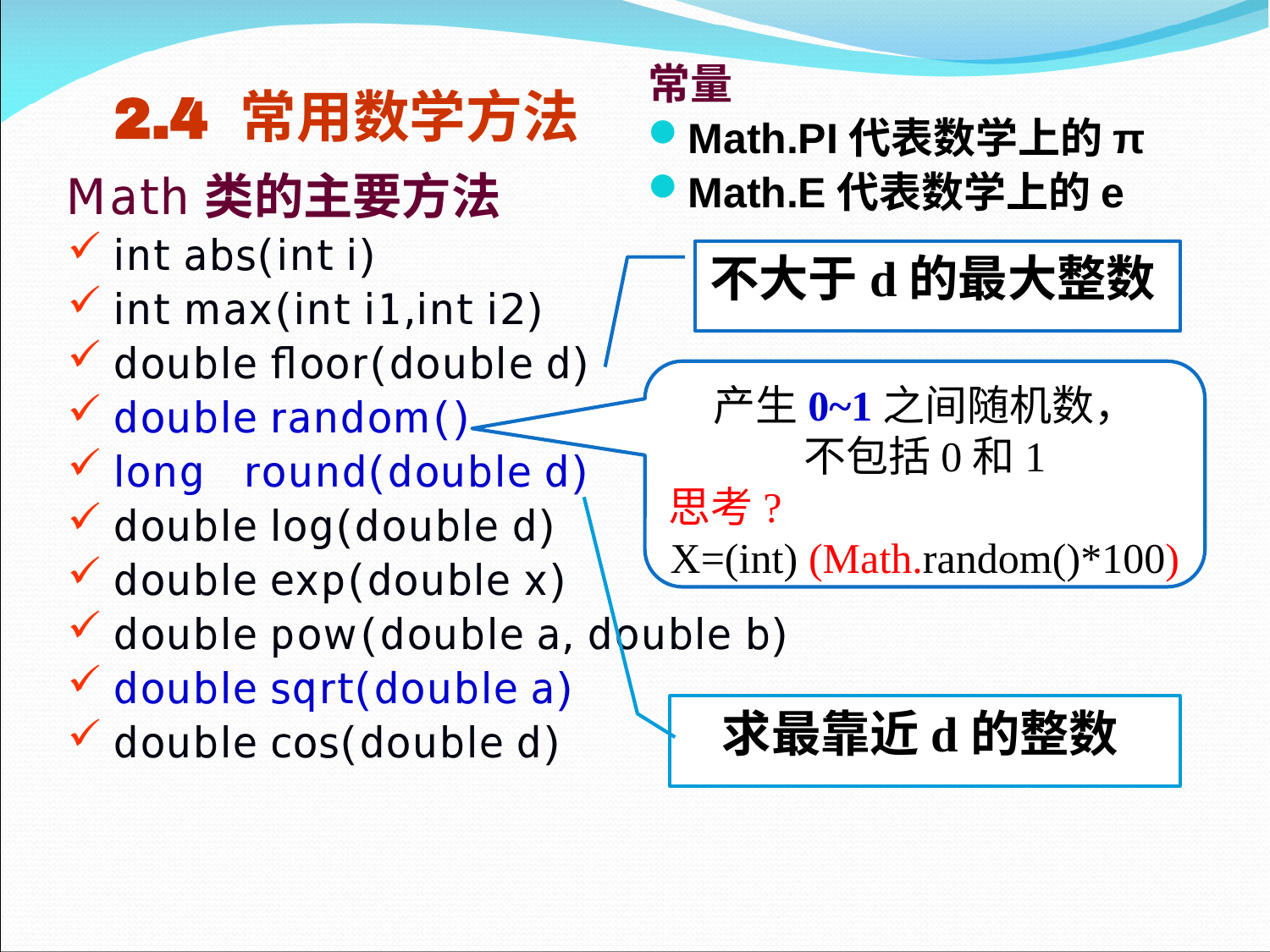

常量
Math.PI代表数学上的π
Math.E代表数学上的e

# 2.4 常用数学方法
Math类的主要方法
int abs(int i)
int max(int i1,int i2)
double floor(double d)
double random()
long   round(double d)
double log(double d)
double exp(double x)
double pow(double a, double b)
double sqrt(double a)
double cos(double d)
不大于d的最大整数
产生0~1之间随机数，
不包括0和1
思考?
X=(int) (Math.random()*100)

求最靠近d的整数